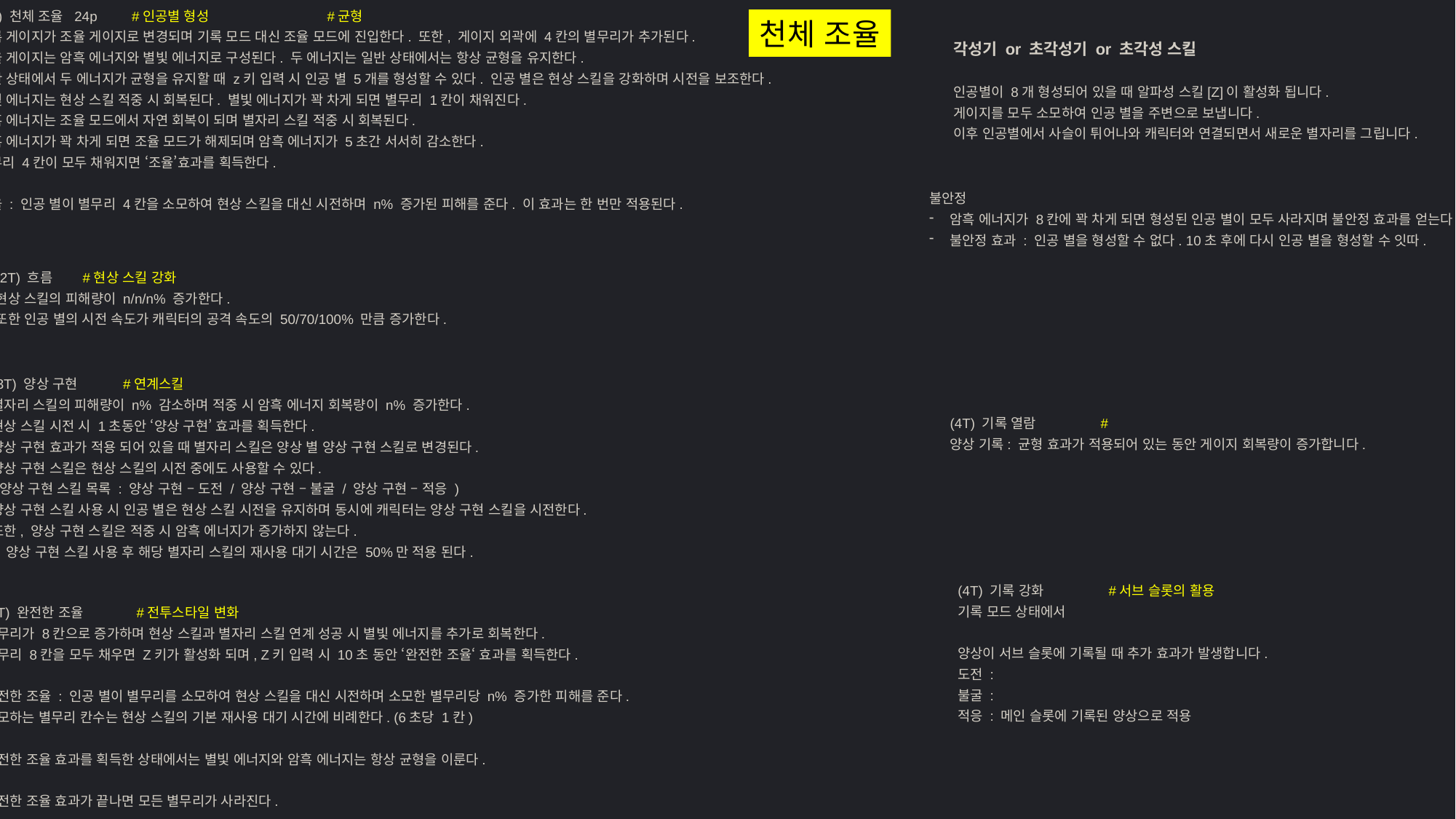

치명 610 : 21.8197
아드 전각: 14
예감 2레벨 : 8
혼강 2레벨 : 24
자체 치적 시너지 : 10
77.8197

달인 : 7%
치적 시너지 : 10
팔찌 고대 하옵 : 3.4
반지 중옵 : 0.95 * 2 = 1.9

치적 시너지 제외 모든 거 포함하면 : 약 90%

@ 생각해 봐야 할 것 @
인공 별이 현상 스킬 시전에 필요한 개수가 남아 있을 때 현상 스킬 또 시전 가능?
예시) 수중에 인공별 3개 남음, 인공 별 3개가 필요한 현상 스킬 시전 가능?
          인공별 5개 소모 현상 스킬 사용 -> 별자리 스킬 연계 -> 인공 별 회수

기본으로 인공별 5개가 한번에 현상 스킬을 대신 시전.
별자리 스킬 연계하면 별무리가 더 많이 참.
별무리는 8칸. 별무리를 모두 채우면 별무리를 소모할 수 있음. 현상 스킬 사용 시 별무리 소모하여 강한 피해를 줌.
소모하는 별 무리는 현상 스킬의 기본 재사용 대기 시간에 비례 (6초당 1칸) (최대 5칸)
별자리 스킬 연계 시 1칸을 복구 해줌.
예시) 별무리 5칸 소모 -> 별자리 스킬 연계 -> 1칸 복구로 남은 별무리 4칸 -> 별무리 4칸 소모 -> 별자리 스킬 연계 -> 1칸 복구로 남은 별무리 1칸
신속, 현상 스킬이 메인
인공 별 현상 스킬 대신 시전
인공 별이 스킬을 대신 시전하는 것의 부족한 타격감을 위해 콤보형 스킬 사용 (현상 스킬 -> 별자리 스킬)
인공 별 1개당 게이지 1칸을 소모하여 현상 스킬을 강화
현상 스킬 시전에 필요한 인공 별의 개수는 기본 재사용 대기 시간에 비례하여 증가 (6초당 1개, 최대 5개)
처음에는 인공 별 5개가 한번에 현상 스킬을 시전함.
(1T) 천체 조율  24p         #인공별 형성	     #균형
기록 게이지가 조율 게이지로 변경되며 기록 모드 대신 조율 모드에 진입한다. 또한, 게이지 외곽에 4칸의 별무리가 추가된다.
조율 게이지는 암흑 에너지와 별빛 에너지로 구성된다. 두 에너지는 일반 상태에서는 항상 균형을 유지한다.
일반 상태에서 두 에너지가 균형을 유지할 때 z키 입력 시 인공 별 5개를 형성할 수 있다. 인공 별은 현상 스킬을 강화하며 시전을 보조한다.
별빛 에너지는 현상 스킬 적중 시 회복된다. 별빛 에너지가 꽉 차게 되면 별무리 1칸이 채워진다.
암흑 에너지는 조율 모드에서 자연 회복이 되며 별자리 스킬 적중 시 회복된다.
암흑 에너지가 꽉 차게 되면 조율 모드가 해제되며 암흑 에너지가 5초간 서서히 감소한다.
별무리 4칸이 모두 채워지면 ‘조율’효과를 획득한다.

조율 : 인공 별이 별무리 4칸을 소모하여 현상 스킬을 대신 시전하며 n% 증가된 피해를 준다. 이 효과는 한 번만 적용된다.
천체 조율
각성기 or 초각성기 or 초각성 스킬

인공별이 8개 형성되어 있을 때 알파성 스킬[Z]이 활성화 됩니다.
게이지를 모두 소모하여 인공 별을 주변으로 보냅니다.
이후 인공별에서 사슬이 튀어나와 캐릭터와 연결되면서 새로운 별자리를 그립니다.

불안정
암흑 에너지가 8칸에 꽉 차게 되면 형성된 인공 별이 모두 사라지며 불안정 효과를 얻는다.
불안정 효과 : 인공 별을 형성할 수 없다. 10초 후에 다시 인공 별을 형성할 수 잇따.
(2T) 흐름       #현상 스킬 강화
현상 스킬의 피해량이 n/n/n% 증가한다.
또한 인공 별의 시전 속도가 캐릭터의 공격 속도의 50/70/100% 만큼 증가한다.
(3T) 양상 구현           #연계스킬
별자리 스킬의 피해량이 n% 감소하며 적중 시 암흑 에너지 회복량이 n% 증가한다.
현상 스킬 시전 시 1초동안 ‘양상 구현’ 효과를 획득한다.
양상 구현 효과가 적용 되어 있을 때 별자리 스킬은 양상 별 양상 구현 스킬로 변경된다.
양상 구현 스킬은 현상 스킬의 시전 중에도 사용할 수 있다.
(양상 구현 스킬 목록 : 양상 구현 – 도전 / 양상 구현 – 불굴 / 양상 구현 – 적응 )
양상 구현 스킬 사용 시 인공 별은 현상 스킬 시전을 유지하며 동시에 캐릭터는 양상 구현 스킬을 시전한다.
또한, 양상 구현 스킬은 적중 시 암흑 에너지가 증가하지 않는다.
// 양상 구현 스킬 사용 후 해당 별자리 스킬의 재사용 대기 시간은 50%만 적용 된다.
(4T) 기록 열람                #
양상 기록: 균형 효과가 적용되어 있는 동안 게이지 회복량이 증가합니다.
(4T) 기록 강화                #서브 슬롯의 활용
기록 모드 상태에서

양상이 서브 슬롯에 기록될 때 추가 효과가 발생합니다.
도전 :
불굴 :
적응 : 메인 슬롯에 기록된 양상으로 적용
(4T) 완전한 조율             #전투스타일 변화
별무리가 8칸으로 증가하며 현상 스킬과 별자리 스킬 연계 성공 시 별빛 에너지를 추가로 회복한다.
별무리 8칸을 모두 채우면 Z키가 활성화 되며, Z키 입력 시 10초 동안 ‘완전한 조율‘ 효과를 획득한다.

완전한 조율 : 인공 별이 별무리를 소모하여 현상 스킬을 대신 시전하며 소모한 별무리당 n% 증가한 피해를 준다.
소모하는 별무리 칸수는 현상 스킬의 기본 재사용 대기 시간에 비례한다. (6초당 1칸)

완전한 조율 효과를 획득한 상태에서는 별빛 에너지와 암흑 에너지는 항상 균형을 이룬다.

완전한 조율 효과가 끝나면 모든 별무리가 사라진다.